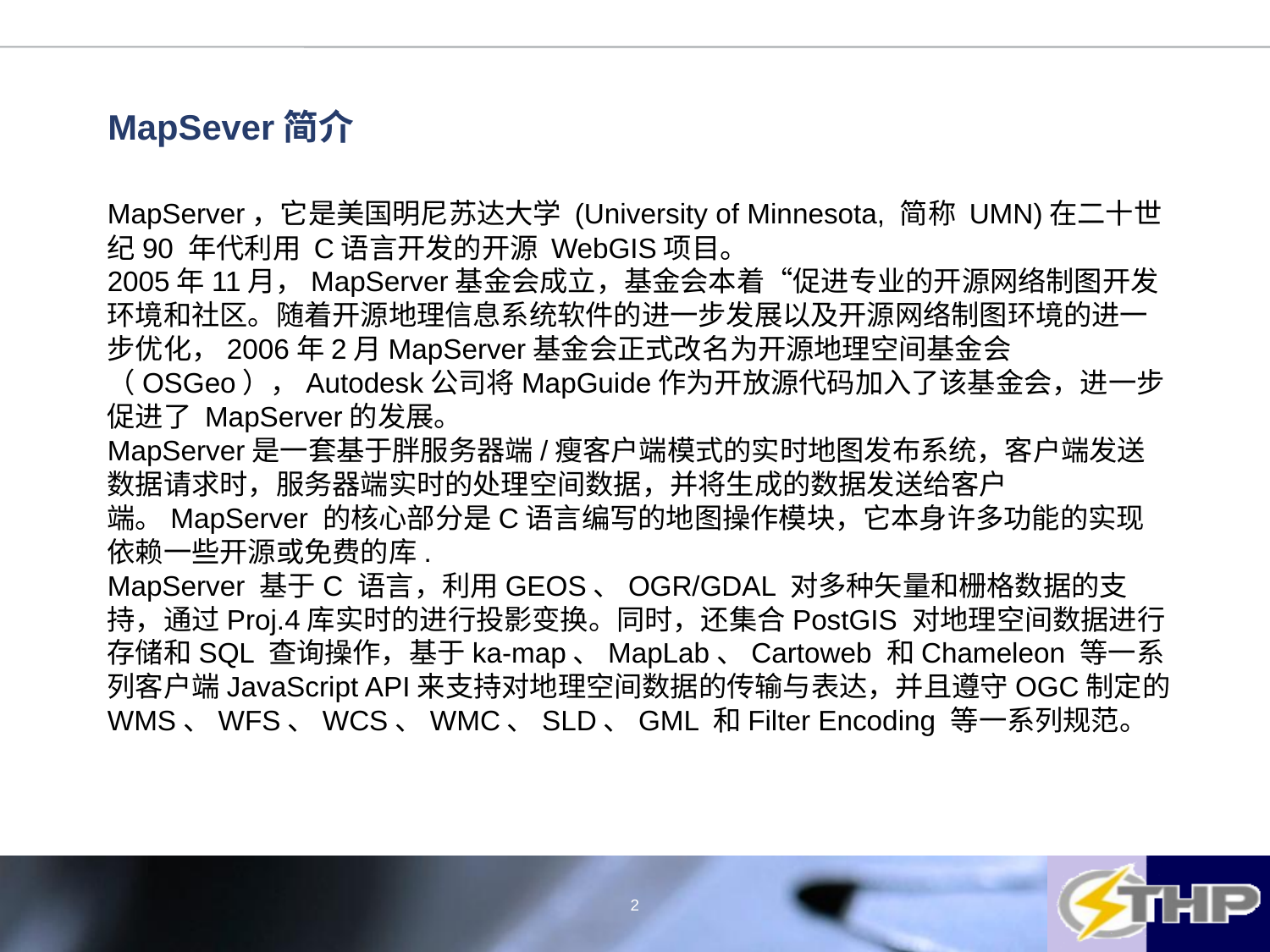

MapSever简介
MapServer，它是美国明尼苏达大学 (University of Minnesota, 简称 UMN)在二十世纪90 年代利用 C语言开发的开源 WebGIS项目。
2005年11月，MapServer基金会成立，基金会本着“促进专业的开源网络制图开发环境和社区。随着开源地理信息系统软件的进一步发展以及开源网络制图环境的进一步优化，2006年2月MapServer基金会正式改名为开源地理空间基金会（OSGeo），Autodesk公司将MapGuide作为开放源代码加入了该基金会，进一步促进了 MapServer的发展。
MapServer是一套基于胖服务器端/瘦客户端模式的实时地图发布系统，客户端发送数据请求时，服务器端实时的处理空间数据，并将生成的数据发送给客户端。MapServer 的核心部分是C语言编写的地图操作模块，它本身许多功能的实现依赖一些开源或免费的库.
MapServer 基于C 语言，利用GEOS、OGR/GDAL 对多种矢量和栅格数据的支持，通过Proj.4库实时的进行投影变换。同时，还集合PostGIS 对地理空间数据进行存储和SQL 查询操作，基于ka-map、MapLab、Cartoweb 和Chameleon 等一系列客户端JavaScript API来支持对地理空间数据的传输与表达，并且遵守OGC制定的WMS、WFS、WCS、WMC、SLD、GML 和Filter Encoding 等一系列规范。